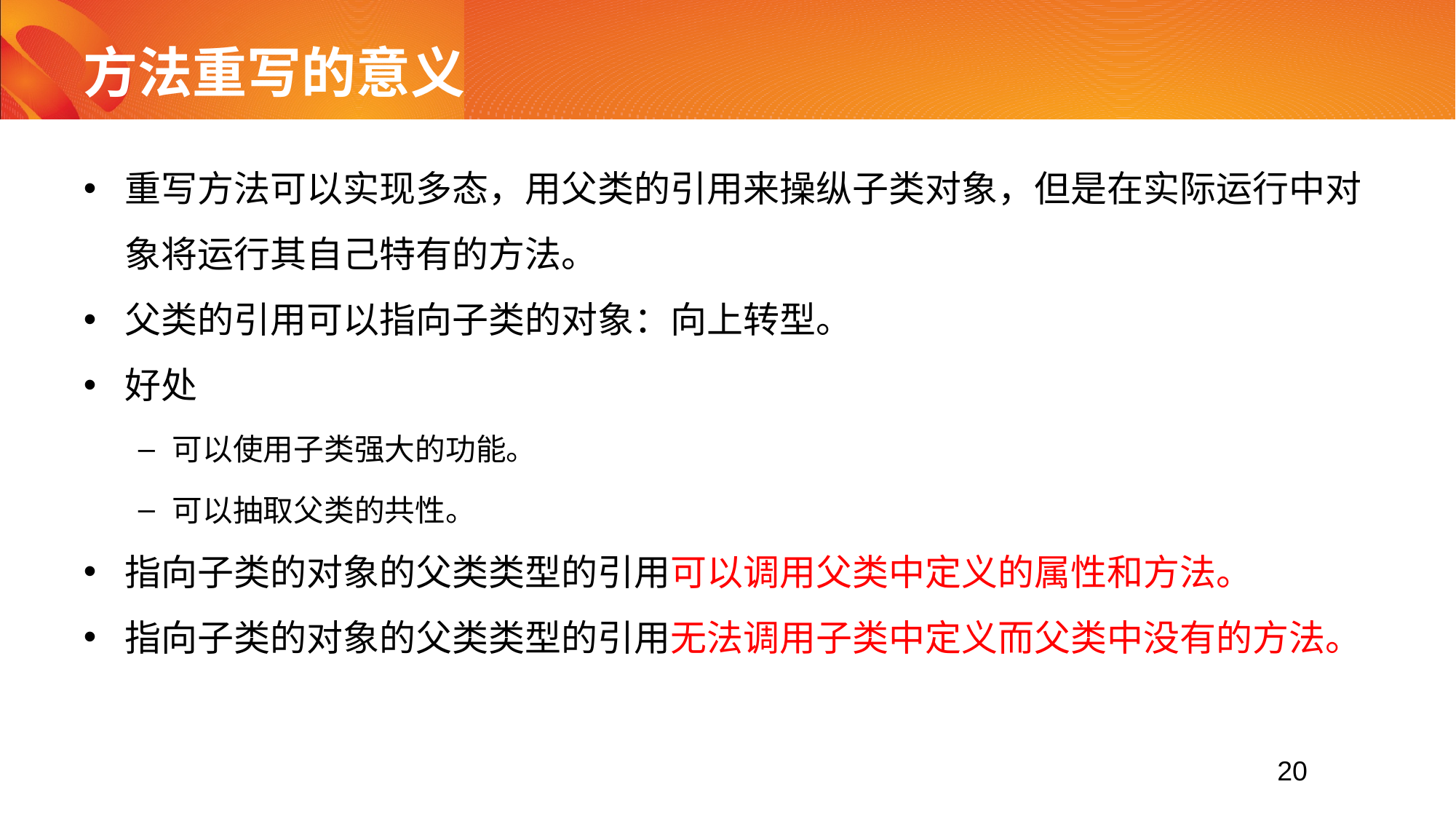

# 方法重写的意义
重写方法可以实现多态，用父类的引用来操纵子类对象，但是在实际运行中对象将运行其自己特有的方法。
父类的引用可以指向子类的对象：向上转型。
好处
可以使用子类强大的功能。
可以抽取父类的共性。
指向子类的对象的父类类型的引用可以调用父类中定义的属性和方法。
指向子类的对象的父类类型的引用无法调用子类中定义而父类中没有的方法。